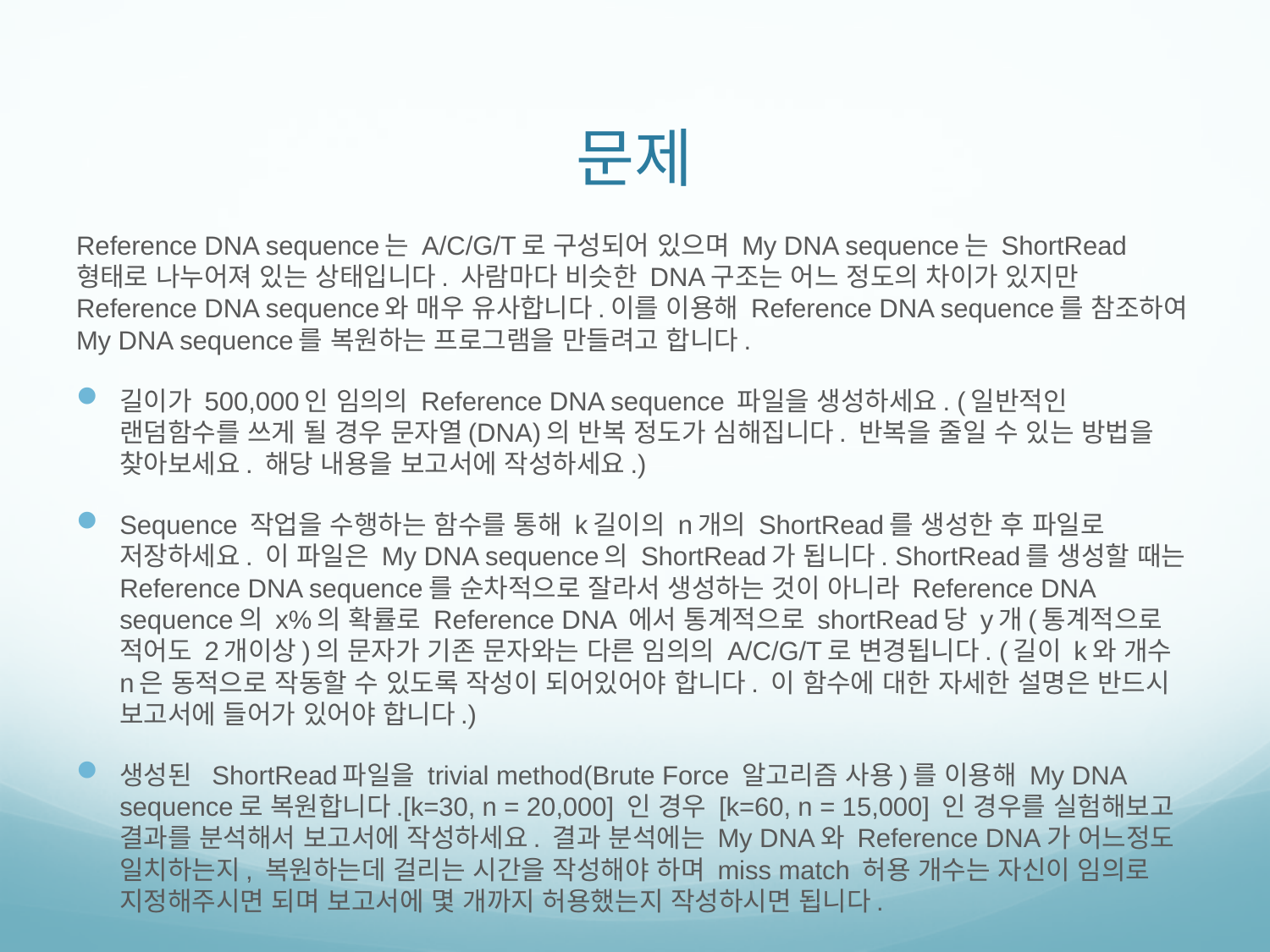

# 문제
Reference DNA sequence는 A/C/G/T로 구성되어 있으며 My DNA sequence는 ShortRead 형태로 나누어져 있는 상태입니다. 사람마다 비슷한 DNA구조는 어느 정도의 차이가 있지만 Reference DNA sequence와 매우 유사합니다.이를 이용해 Reference DNA sequence를 참조하여 My DNA sequence를 복원하는 프로그램을 만들려고 합니다.
길이가 500,000인 임의의 Reference DNA sequence 파일을 생성하세요. (일반적인 랜덤함수를 쓰게 될 경우 문자열(DNA)의 반복 정도가 심해집니다. 반복을 줄일 수 있는 방법을 찾아보세요. 해당 내용을 보고서에 작성하세요.)
Sequence 작업을 수행하는 함수를 통해 k길이의 n개의 ShortRead를 생성한 후 파일로 저장하세요. 이 파일은 My DNA sequence의 ShortRead가 됩니다. ShortRead를 생성할 때는 Reference DNA sequence를 순차적으로 잘라서 생성하는 것이 아니라 Reference DNA sequence의 x%의 확률로 Reference DNA 에서 통계적으로 shortRead당 y개(통계적으로 적어도 2개이상)의 문자가 기존 문자와는 다른 임의의 A/C/G/T로 변경됩니다. (길이 k와 개수 n은 동적으로 작동할 수 있도록 작성이 되어있어야 합니다. 이 함수에 대한 자세한 설명은 반드시 보고서에 들어가 있어야 합니다.)
생성된  ShortRead파일을 trivial method(Brute Force 알고리즘 사용)를 이용해 My DNA sequence로 복원합니다.[k=30, n = 20,000] 인 경우 [k=60, n = 15,000] 인 경우를 실험해보고 결과를 분석해서 보고서에 작성하세요. 결과 분석에는 My DNA와 Reference DNA가 어느정도 일치하는지, 복원하는데 걸리는 시간을 작성해야 하며 miss match 허용 개수는 자신이 임의로 지정해주시면 되며 보고서에 몇 개까지 허용했는지 작성하시면 됩니다.